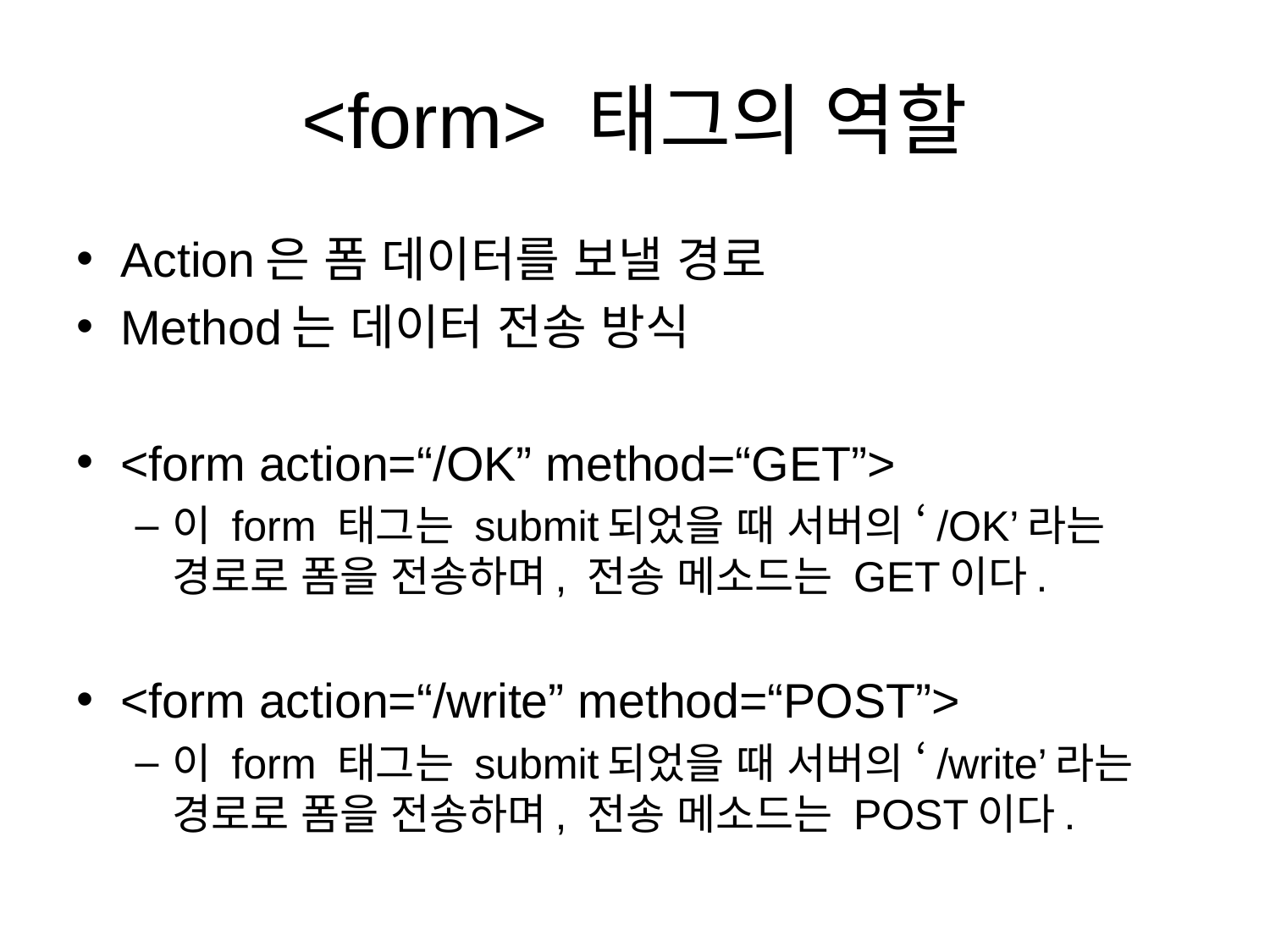

# <form> 태그의 역할
Action은 폼 데이터를 보낼 경로
Method는 데이터 전송 방식

<form action=“/OK” method=“GET”>
이 form 태그는 submit되었을 때 서버의 ‘/OK’라는 경로로 폼을 전송하며, 전송 메소드는 GET이다.

<form action=“/write” method=“POST”>
이 form 태그는 submit되었을 때 서버의 ‘/write’라는 경로로 폼을 전송하며, 전송 메소드는 POST이다.